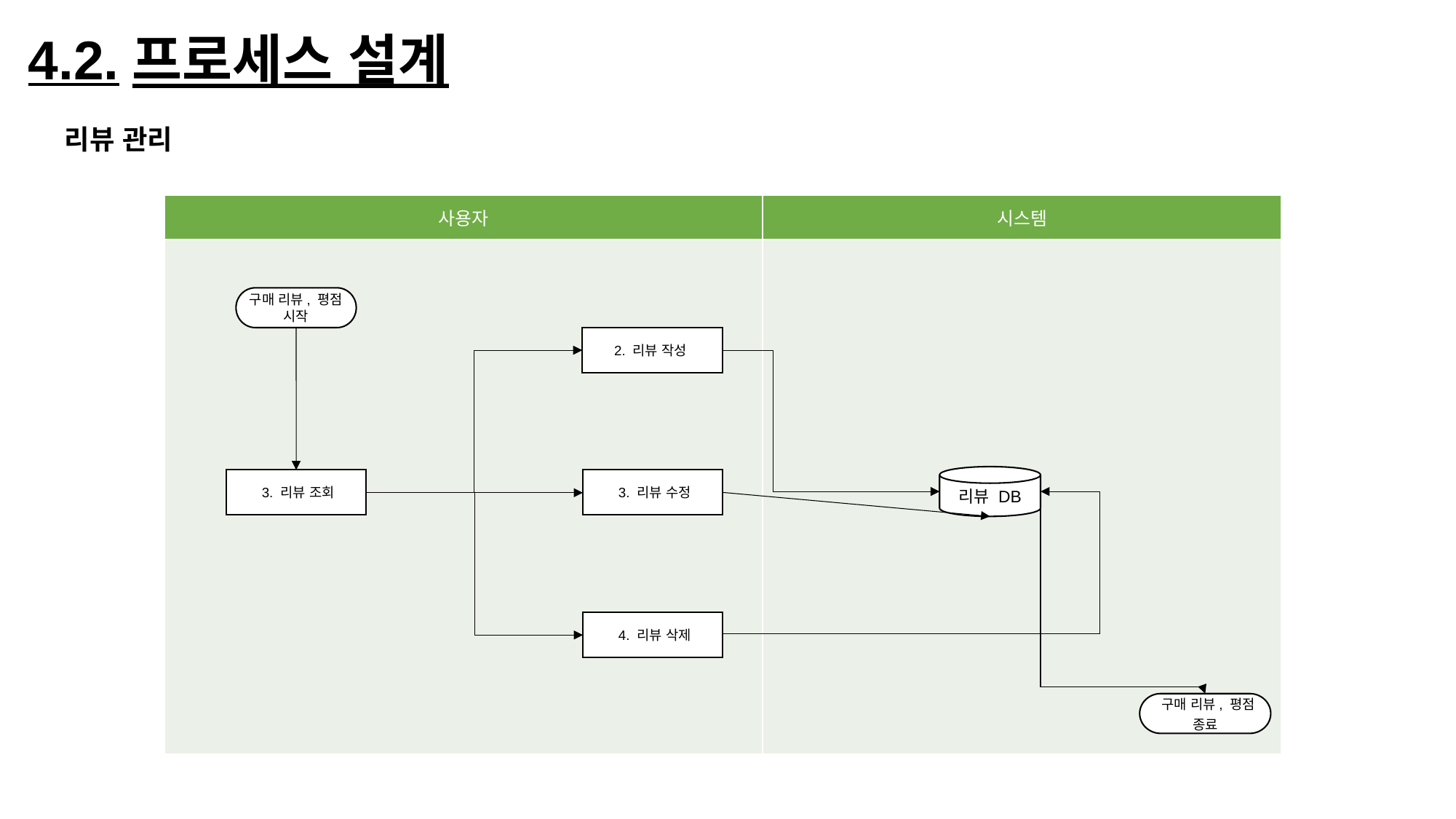

4.2.프로세스 설계
리뷰 관리
| 사용자 | 시스템 |
| --- | --- |
|  |  |
구매 리뷰, 평점 시작
2. 리뷰 작성
리뷰 DB
 3. 리뷰 수정
 3. 리뷰 조회
 4. 리뷰 삭제
 구매 리뷰, 평점
종료